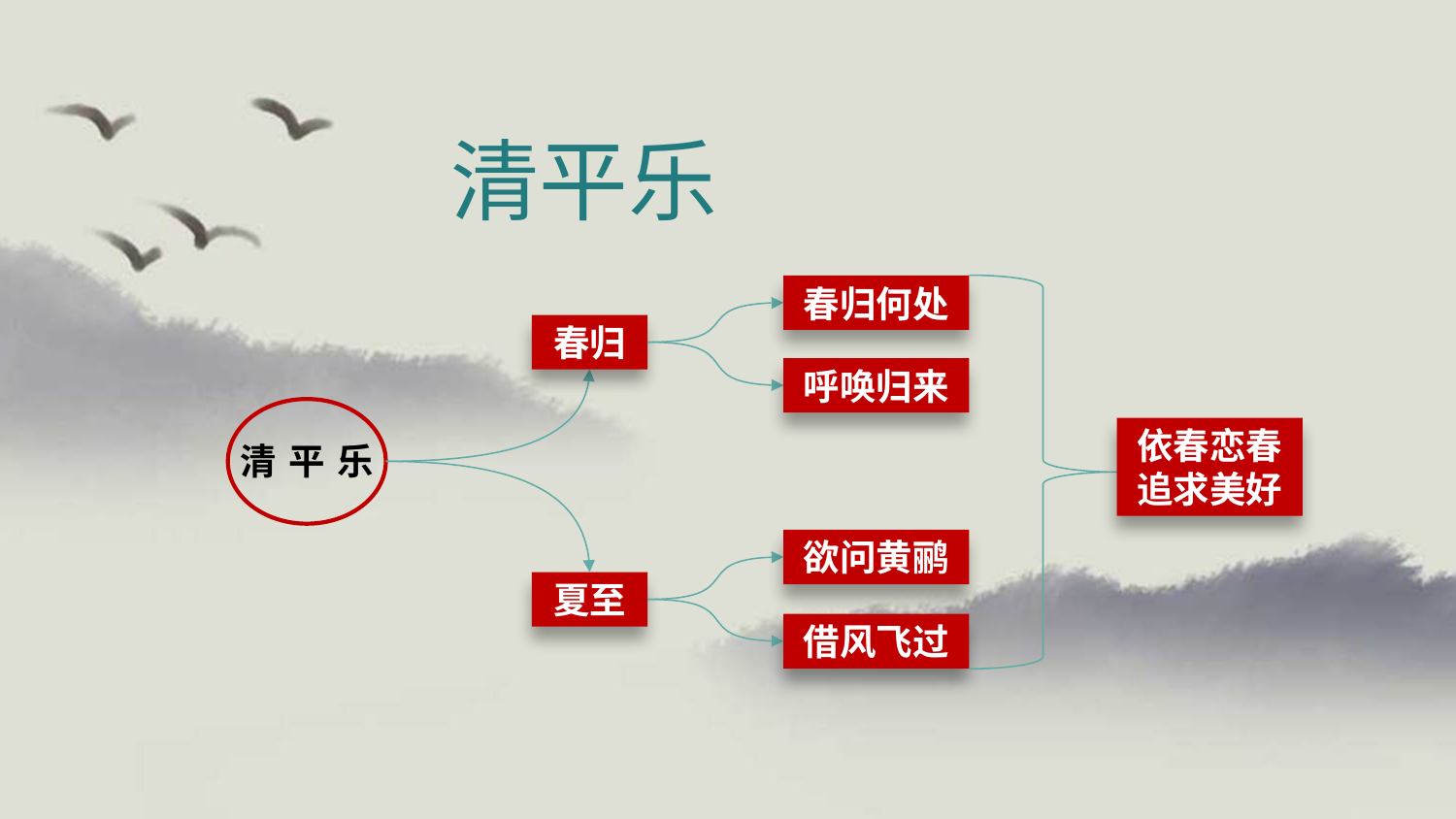

清平乐

春归何处
春归
呼唤归来

清平乐
依春恋春
追求美好
欲问黄鹂
夏至
借风飞过